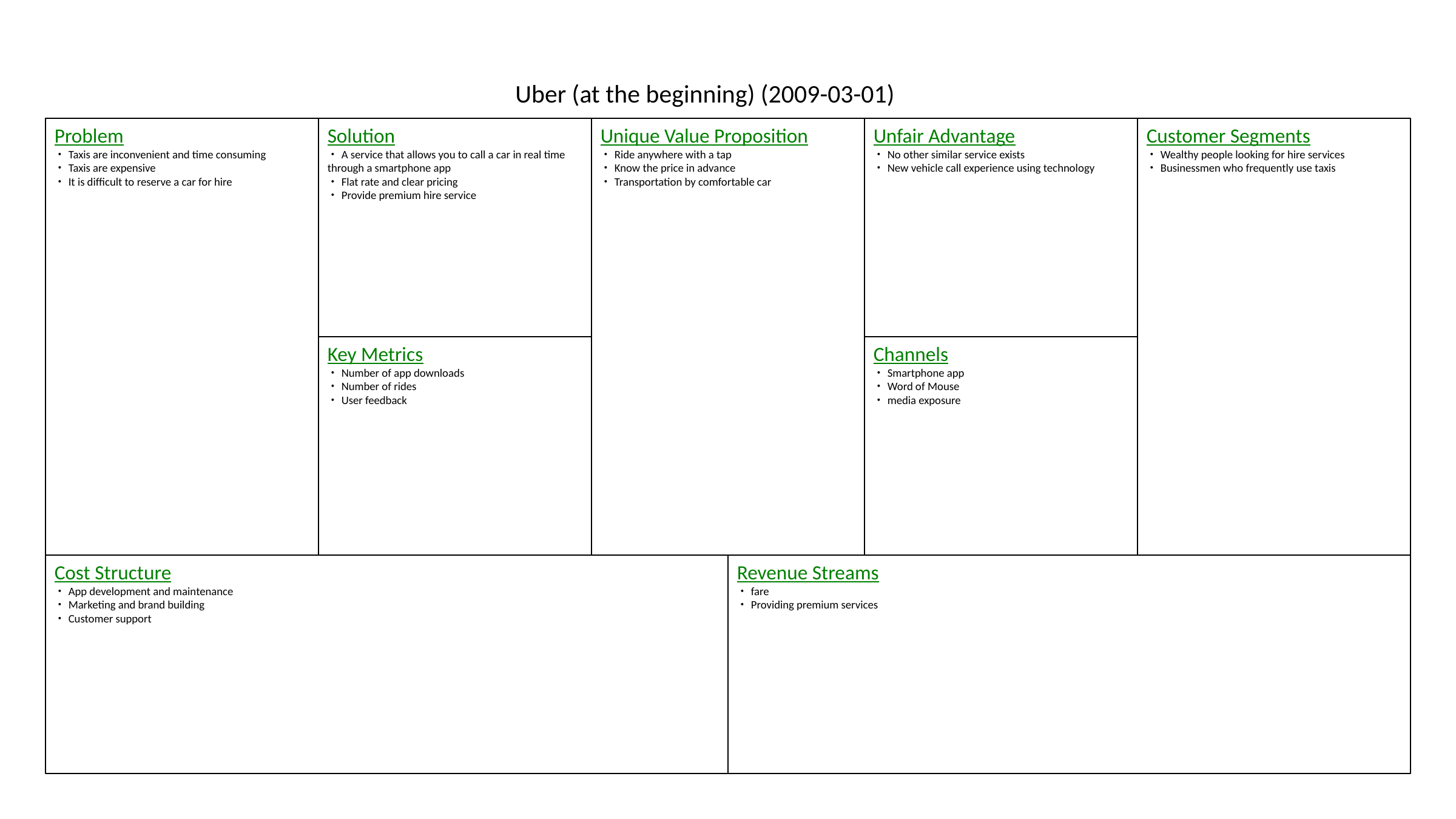

Uber (at the beginning) (2009-03-01)
Problem
・Taxis are inconvenient and time consuming
・Taxis are expensive
・It is difficult to reserve a car for hire
Solution
・A service that allows you to call a car in real time through a smartphone app
・Flat rate and clear pricing
・Provide premium hire service
Unique Value Proposition
・Ride anywhere with a tap
・Know the price in advance
・Transportation by comfortable car
Unfair Advantage
・No other similar service exists
・New vehicle call experience using technology
Customer Segments
・Wealthy people looking for hire services
・Businessmen who frequently use taxis
Key Metrics
・Number of app downloads
・Number of rides
・User feedback
Channels
・Smartphone app
・Word of Mouse
・media exposure
Cost Structure
・App development and maintenance
・Marketing and brand building
・Customer support
Revenue Streams
・fare
・Providing premium services